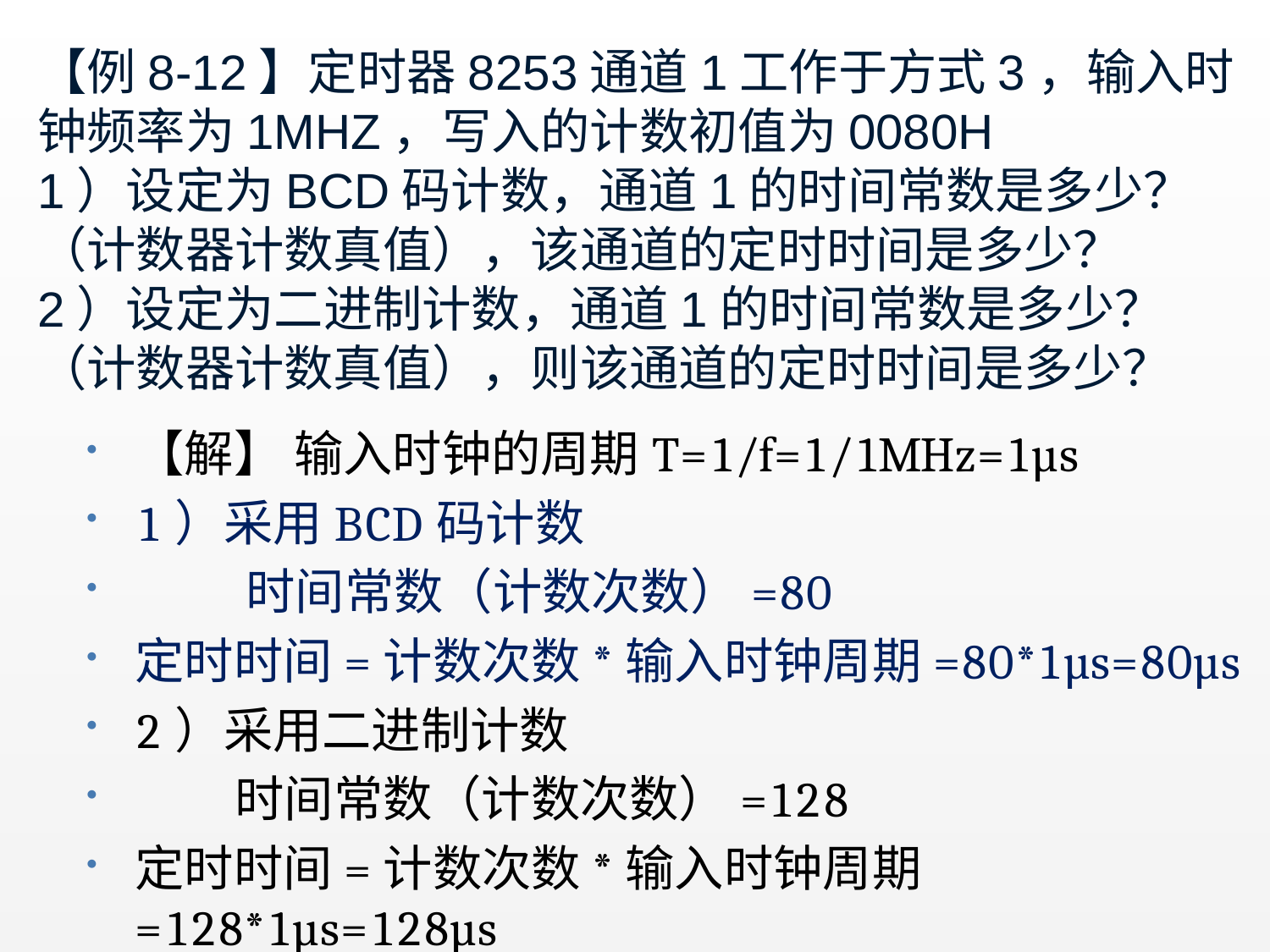

# 【例8-12】定时器8253通道1工作于方式3，输入时钟频率为1MHZ，写入的计数初值为0080H 1）设定为BCD码计数，通道1的时间常数是多少？（计数器计数真值），该通道的定时时间是多少？ 2）设定为二进制计数，通道1的时间常数是多少？（计数器计数真值），则该通道的定时时间是多少？
【解】 输入时钟的周期T=1/f=1/1MHz=1µs
1）采用BCD码计数
         时间常数（计数次数）=80
定时时间=计数次数*输入时钟周期=80*1µs=80µs
2）采用二进制计数
        时间常数（计数次数）=128
定时时间=计数次数*输入时钟周期=128*1µs=128µs